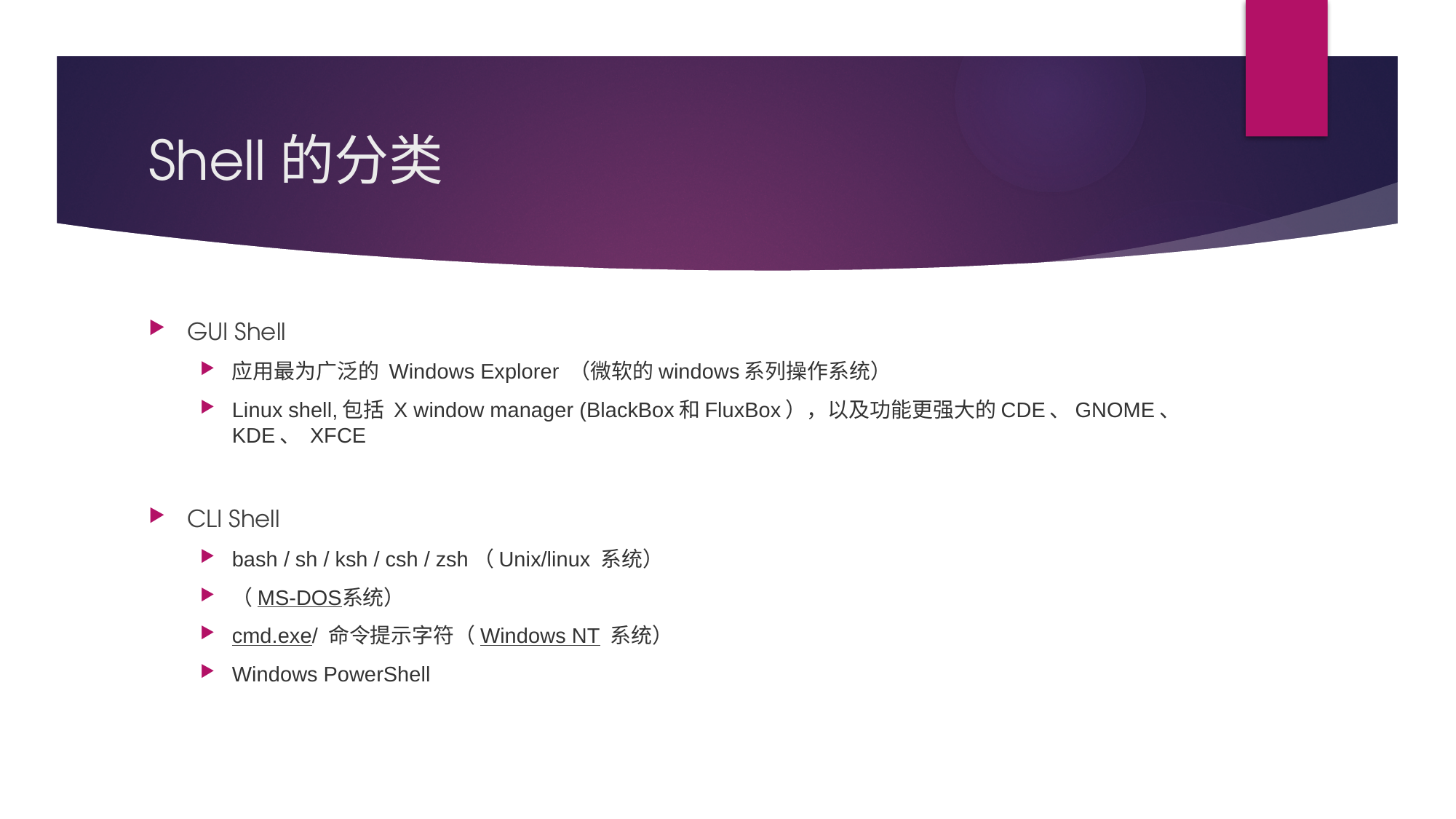

# Shell的分类
GUI Shell
应用最为广泛的 Windows Explorer （微软的windows系列操作系统）
Linux shell,包括 X window manager (BlackBox和FluxBox），以及功能更强大的CDE、GNOME、KDE、 XFCE

CLI Shell
bash / sh / ksh / csh / zsh（Unix/linux 系统）
（MS-DOS系统）
cmd.exe/ 命令提示字符（Windows NT 系统）
Windows PowerShell